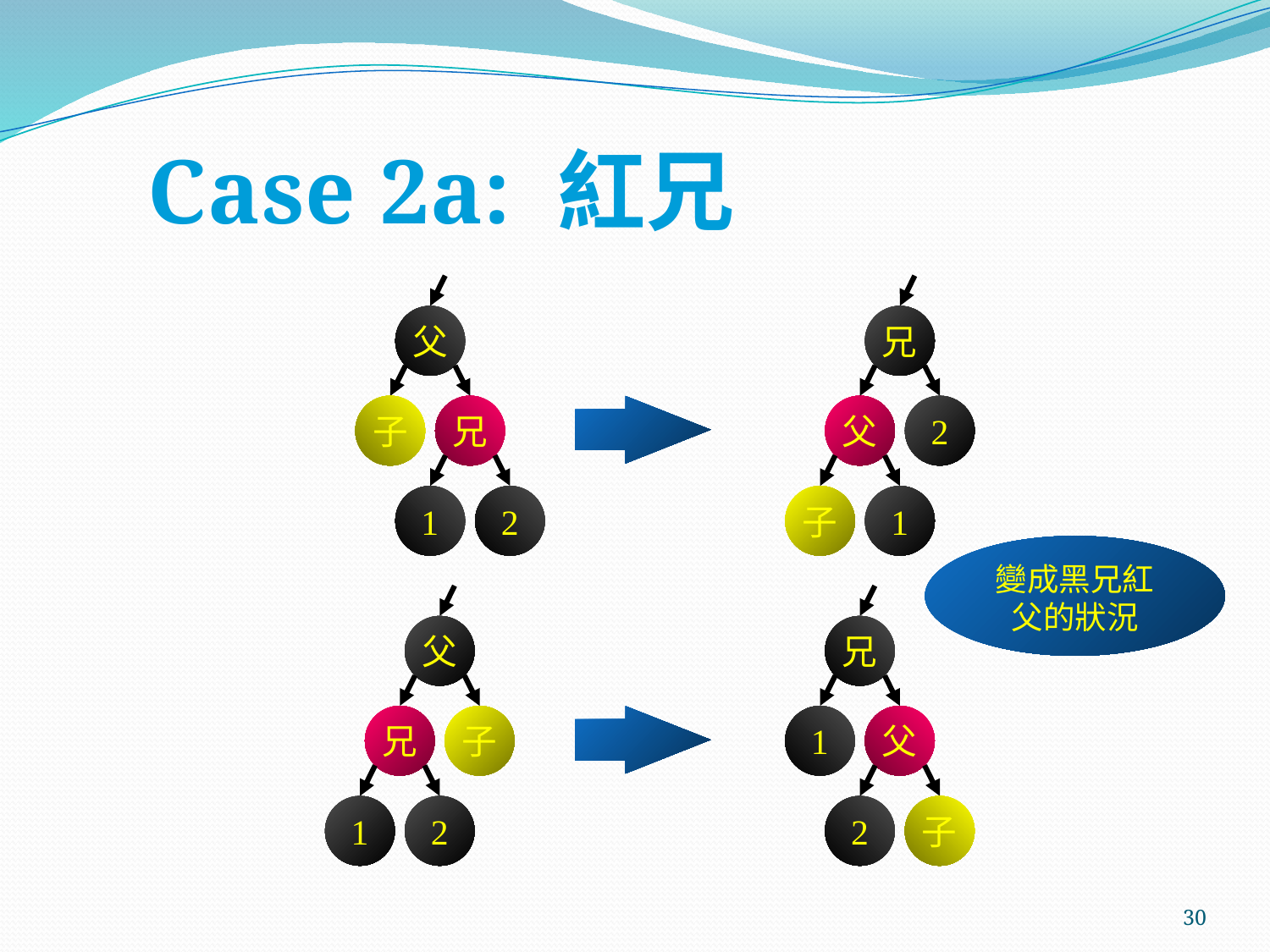

# Case 2a: 紅兄
父
兄
子
兄
父
2

1
2
子
1
變成黑兄紅父的狀況
父
兄
兄
子
1
父

1
2
2
子
30